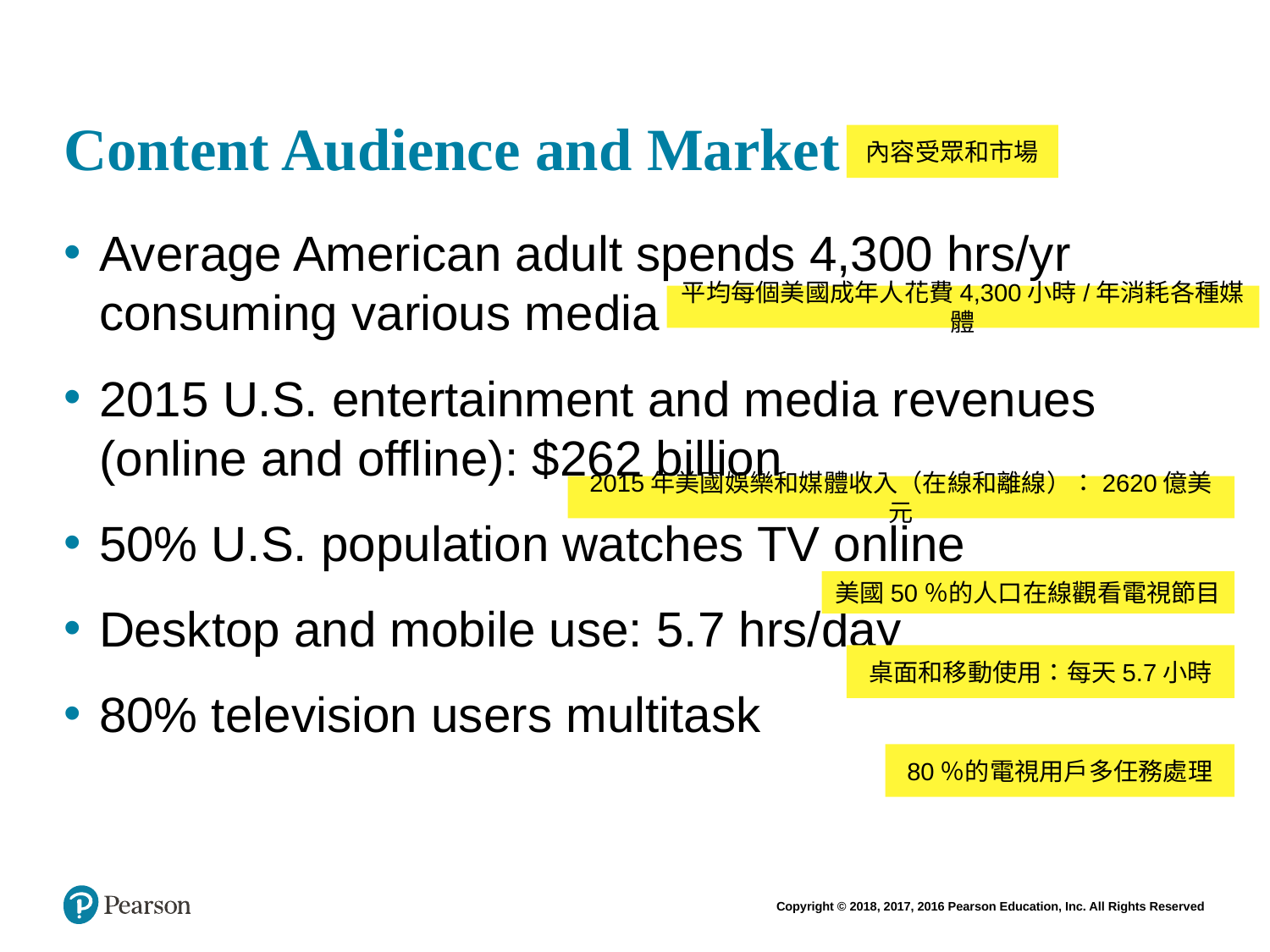

# Content Audience and Market
內容受眾和市場
Average American adult spends 4,300 hrs/yr consuming various media
2015 U.S. entertainment and media revenues (online and offline): $262 billion
50% U.S. population watches TV online
Desktop and mobile use: 5.7 hrs/day
80% television users multitask
平均每個美國成年人花費4,300小時/年消耗各種媒體
2015年美國娛樂和媒體收入（在線和離線）：2620億美元
美國50％的人口在線觀看電視節目
桌面和移動使用：每天5.7小時
80％的電視用戶多任務處理